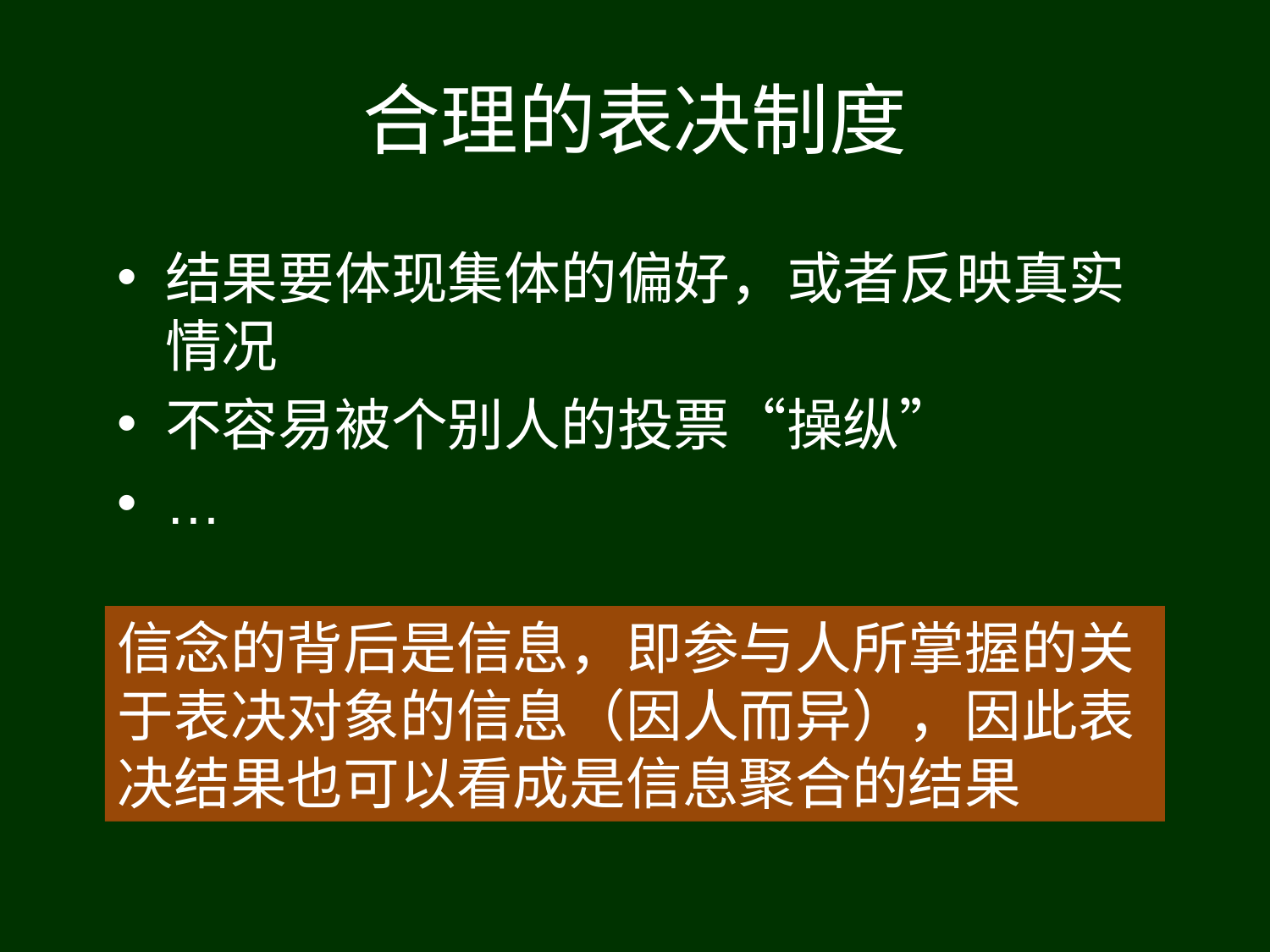

# 合理的表决制度
结果要体现集体的偏好，或者反映真实情况
不容易被个别人的投票“操纵”
…
信念的背后是信息，即参与人所掌握的关于表决对象的信息（因人而异），因此表决结果也可以看成是信息聚合的结果